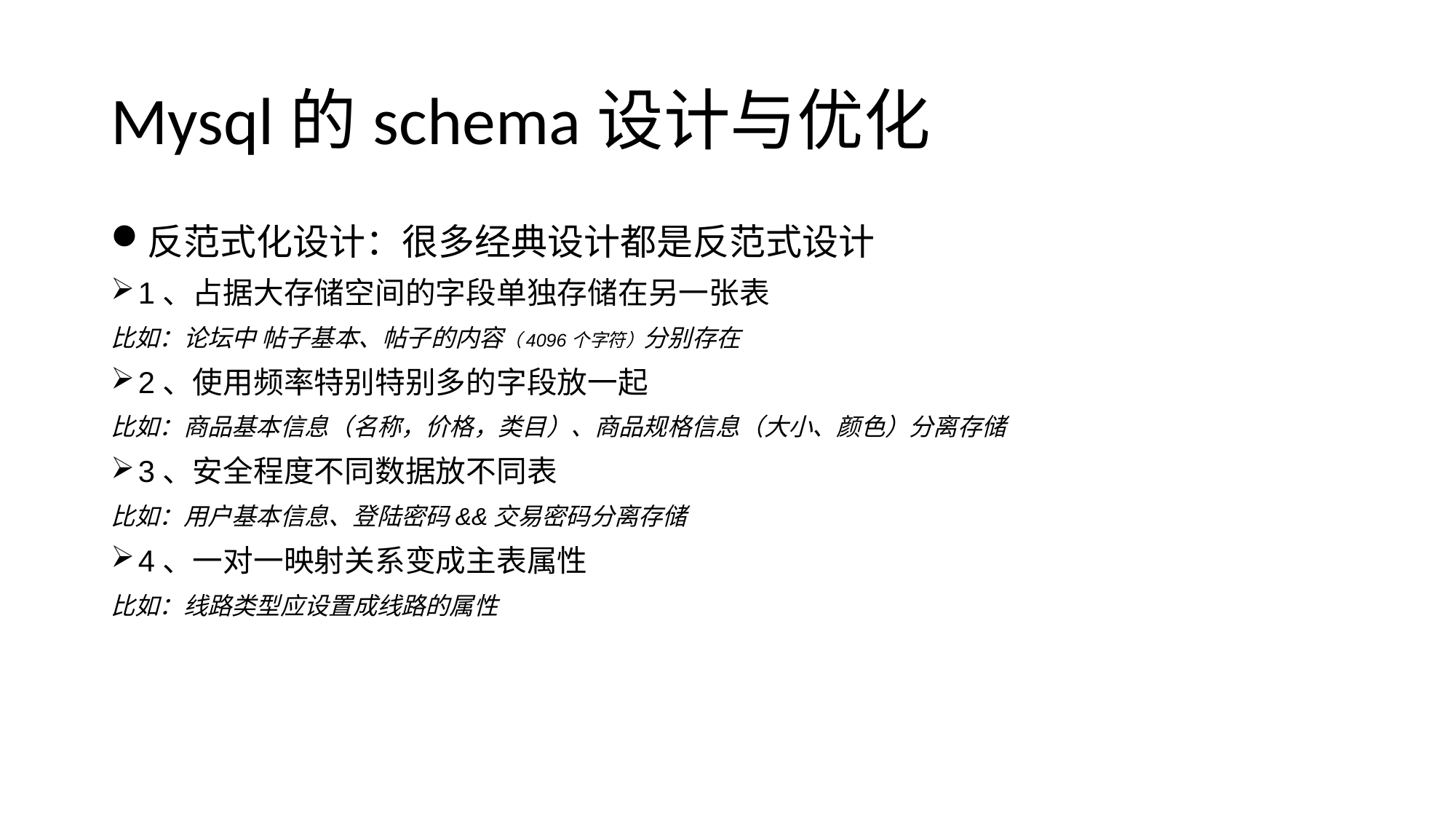

# Mysql的schema设计与优化
反范式化设计：很多经典设计都是反范式设计
1、占据大存储空间的字段单独存储在另一张表
比如：论坛中 帖子基本、帖子的内容（4096个字符）分别存在
2、使用频率特别特别多的字段放一起
比如：商品基本信息（名称，价格，类目）、商品规格信息（大小、颜色）分离存储
3、安全程度不同数据放不同表
比如：用户基本信息、登陆密码&&交易密码分离存储
4、一对一映射关系变成主表属性
比如：线路类型应设置成线路的属性